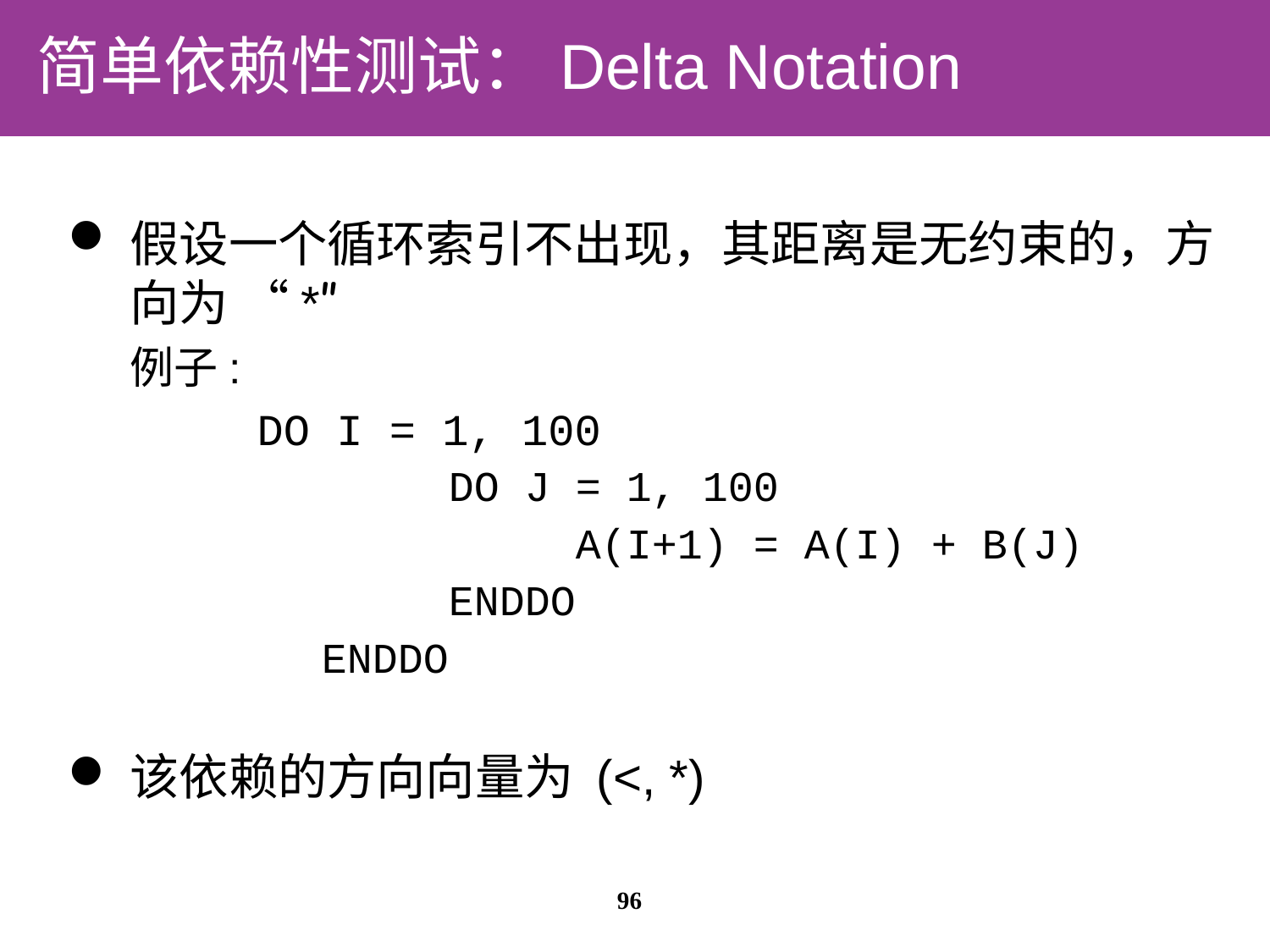

# 简单依赖性测试：Delta Notation
假设一个循环索引不出现，其距离是无约束的，方向为 “*”
	例子:
		DO I = 1, 100
			DO J = 1, 100
				A(I+1) = A(I) + B(J)
			ENDDO
		ENDDO

该依赖的方向向量为 (<, *)

96